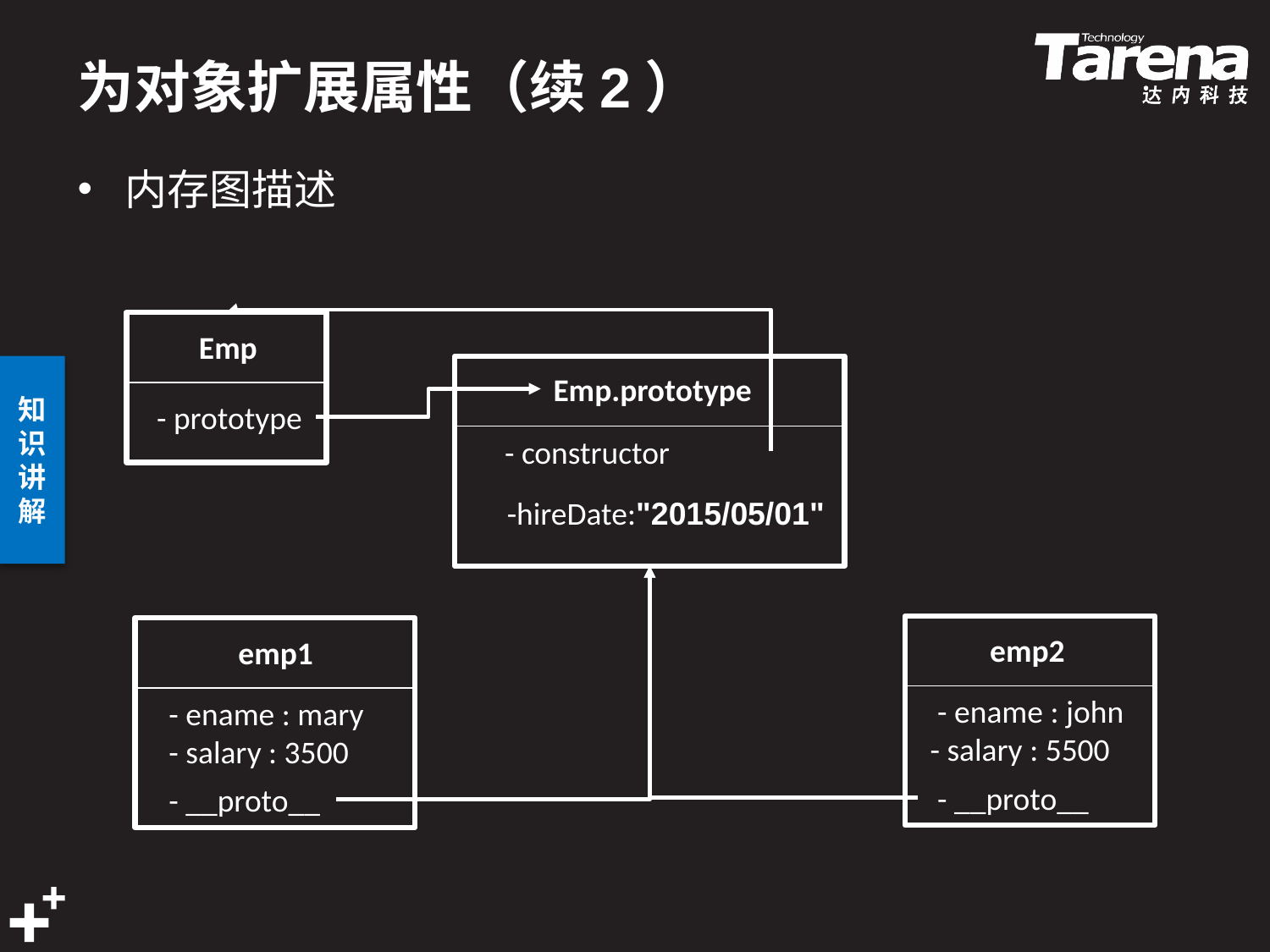

# 为对象扩展属性（续2）
内存图描述

Emp
 - prototype

Emp.prototype
 - constructor
 -hireDate:"2015/05/01"

emp2
 - ename : john - salary : 5500
 - __proto__

emp1
 - ename : mary
 - salary : 3500
 - __proto__